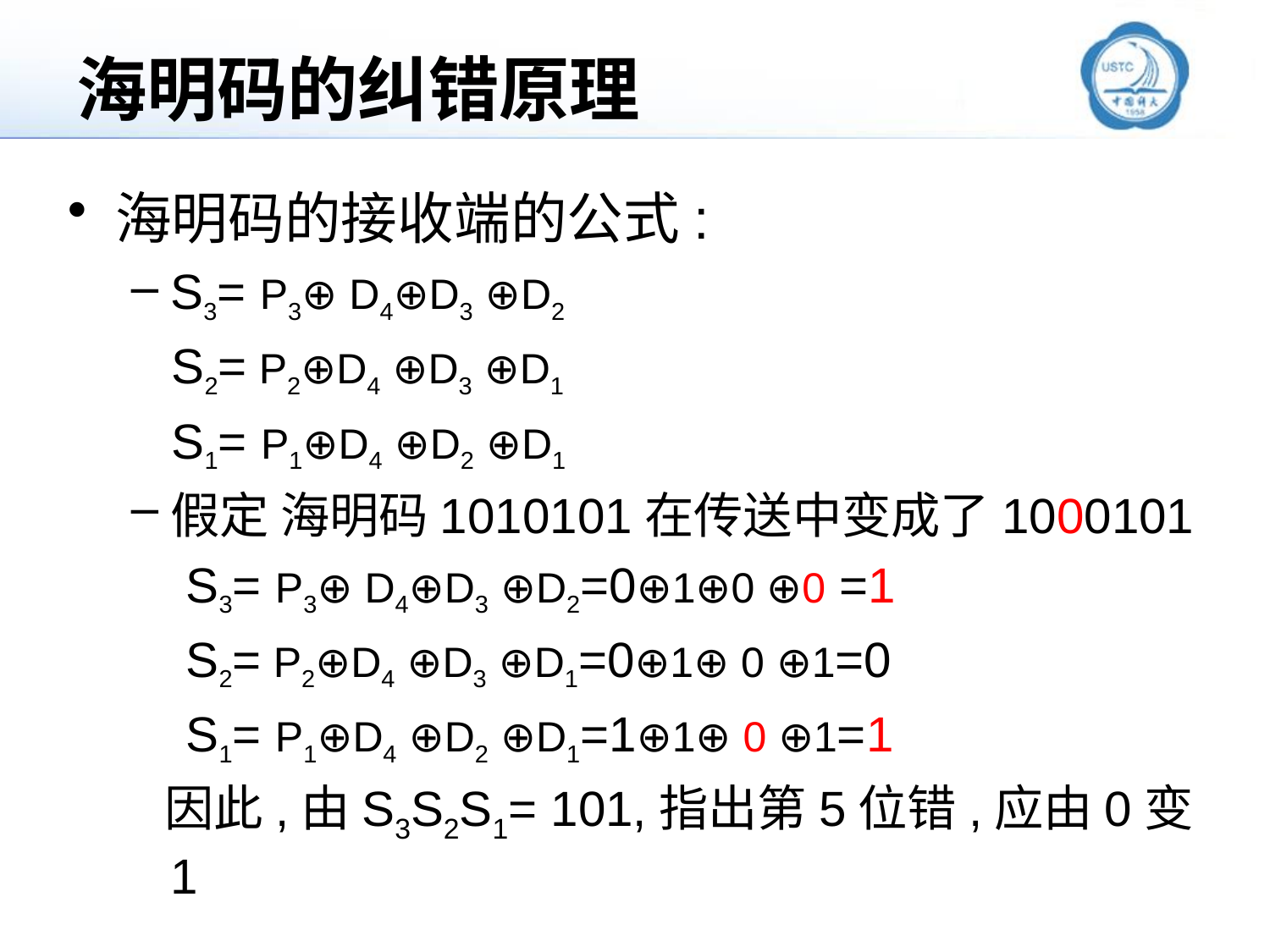

# 海明码的纠错原理
海明码的接收端的公式:
S3= P3⊕ D4⊕D3 ⊕D2
      S2= P2⊕D4 ⊕D3 ⊕D1
      S1= P1⊕D4 ⊕D2 ⊕D1
假定 海明码1010101在传送中变成了1000101
    S3= P3⊕ D4⊕D3 ⊕D2=0⊕1⊕0 ⊕0 =1
    S2= P2⊕D4 ⊕D3 ⊕D1=0⊕1⊕ 0 ⊕1=0
    S1= P1⊕D4 ⊕D2 ⊕D1=1⊕1⊕ 0 ⊕1=1
  因此,由S3S2S1= 101,指出第5位错,应由0变1